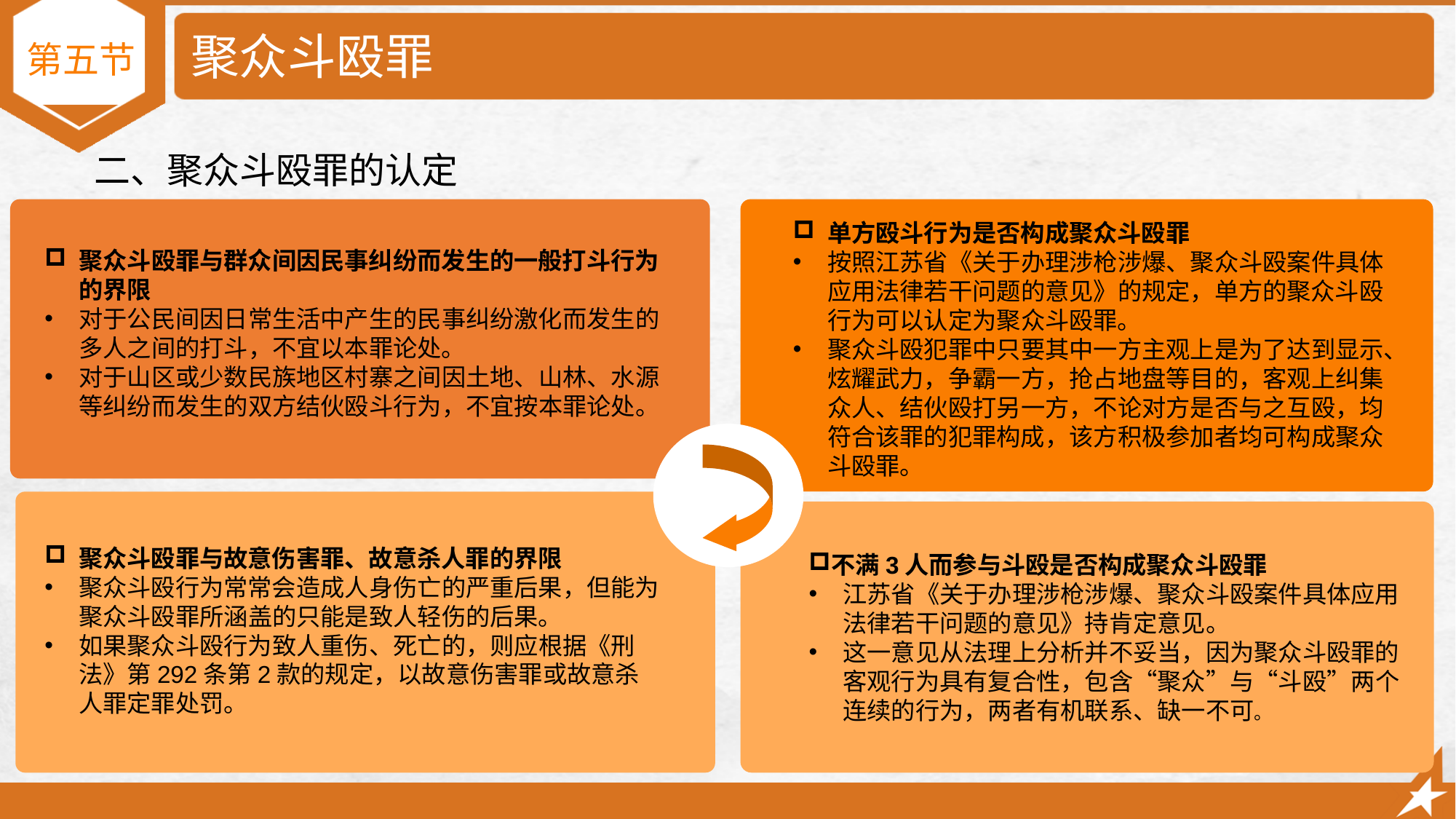

# 聚众斗殴罪
第五节
二、聚众斗殴罪的认定

单方殴斗行为是否构成聚众斗殴罪
按照江苏省《关于办理涉枪涉爆、聚众斗殴案件具体应用法律若干问题的意见》的规定，单方的聚众斗殴行为可以认定为聚众斗殴罪。
聚众斗殴犯罪中只要其中一方主观上是为了达到显示、炫耀武力，争霸一方，抢占地盘等目的，客观上纠集众人、结伙殴打另一方，不论对方是否与之互殴，均符合该罪的犯罪构成，该方积极参加者均可构成聚众斗殴罪。
聚众斗殴罪与群众间因民事纠纷而发生的一般打斗行为的界限
对于公民间因日常生活中产生的民事纠纷激化而发生的多人之间的打斗，不宜以本罪论处。
对于山区或少数民族地区村寨之间因土地、山林、水源等纠纷而发生的双方结伙殴斗行为，不宜按本罪论处。

不满3人而参与斗殴是否构成聚众斗殴罪
江苏省《关于办理涉枪涉爆、聚众斗殴案件具体应用法律若干问题的意见》持肯定意见。
这一意见从法理上分析并不妥当，因为聚众斗殴罪的客观行为具有复合性，包含“聚众”与“斗殴”两个连续的行为，两者有机联系、缺一不可。
聚众斗殴罪与故意伤害罪、故意杀人罪的界限
聚众斗殴行为常常会造成人身伤亡的严重后果，但能为聚众斗殴罪所涵盖的只能是致人轻伤的后果。
如果聚众斗殴行为致人重伤、死亡的，则应根据《刑法》第292条第2款的规定，以故意伤害罪或故意杀人罪定罪处罚。